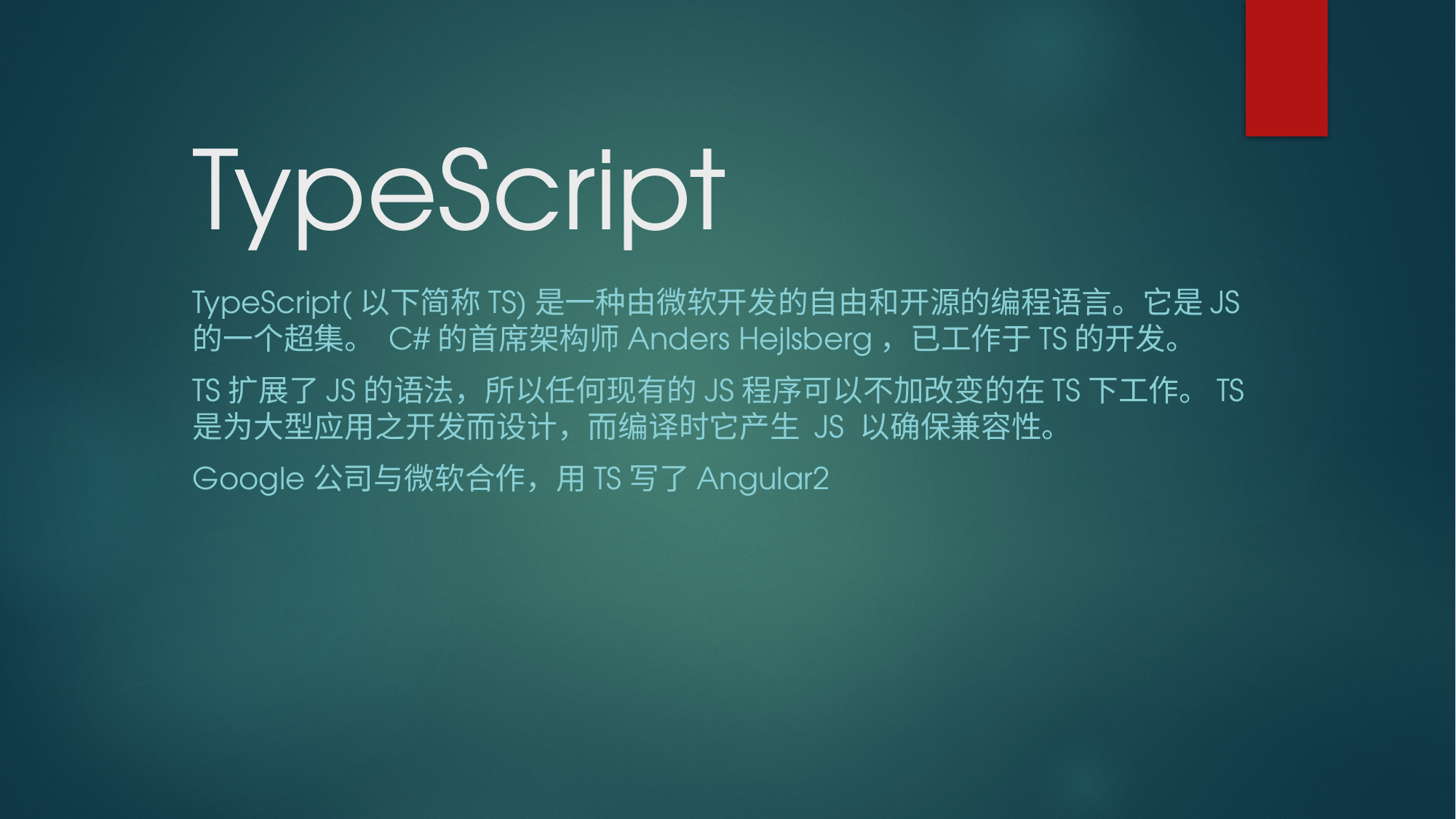

# TypeScript
TypeScript(以下简称TS)是一种由微软开发的自由和开源的编程语言。它是JS的一个超集。 C#的首席架构师Anders Hejlsberg，已工作于TS的开发。
TS扩展了JS的语法，所以任何现有的JS程序可以不加改变的在TS下工作。TS是为大型应用之开发而设计，而编译时它产生 JS 以确保兼容性。
Google公司与微软合作，用TS写了Angular2